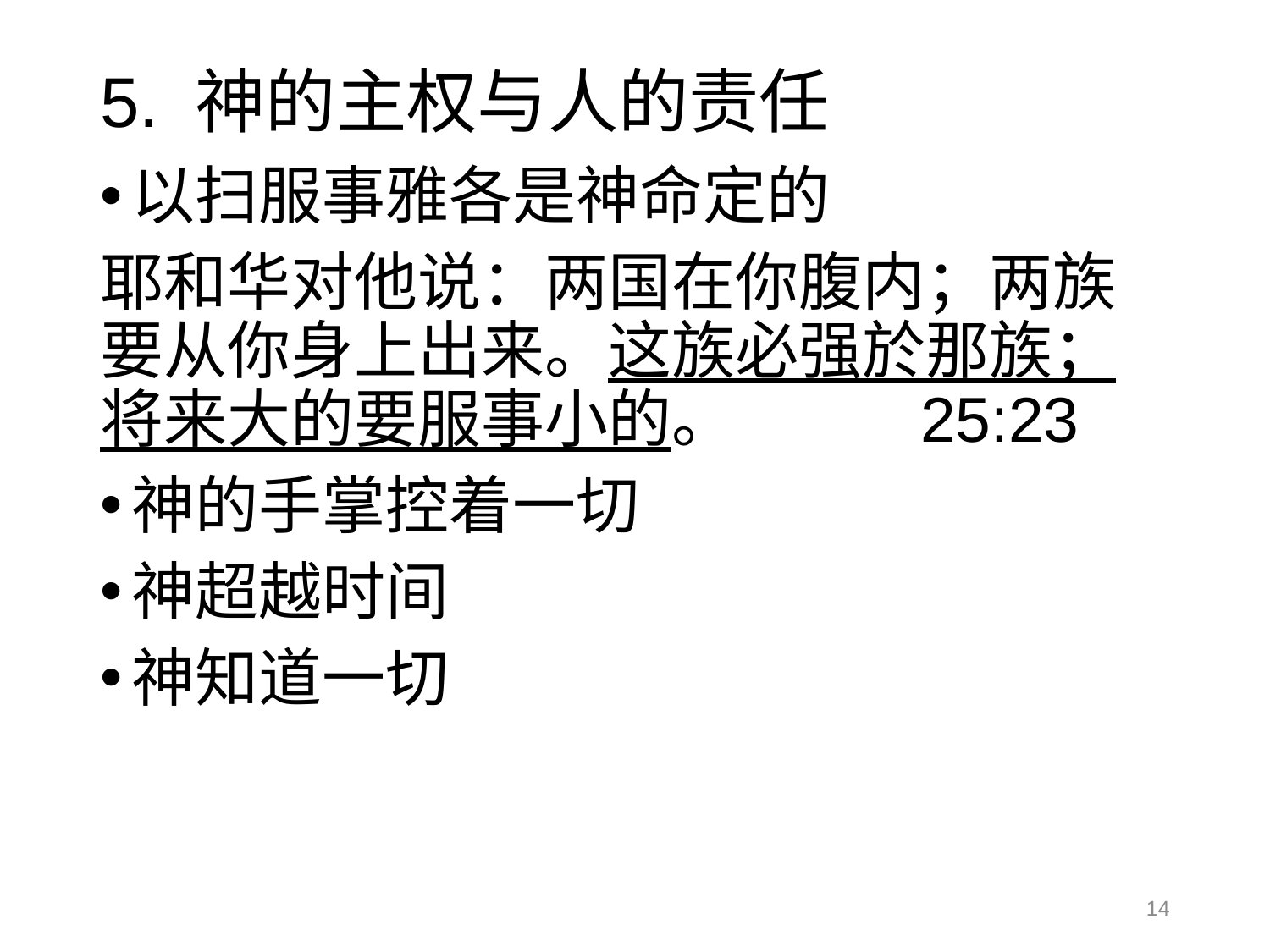

# 5. 神的主权与人的责任
以扫服事雅各是神命定的
耶和华对他说：两国在你腹内；两族要从你身上出来。这族必强於那族；将来大的要服事小的。            25:23
神的手掌控着一切
神超越时间
神知道一切
14